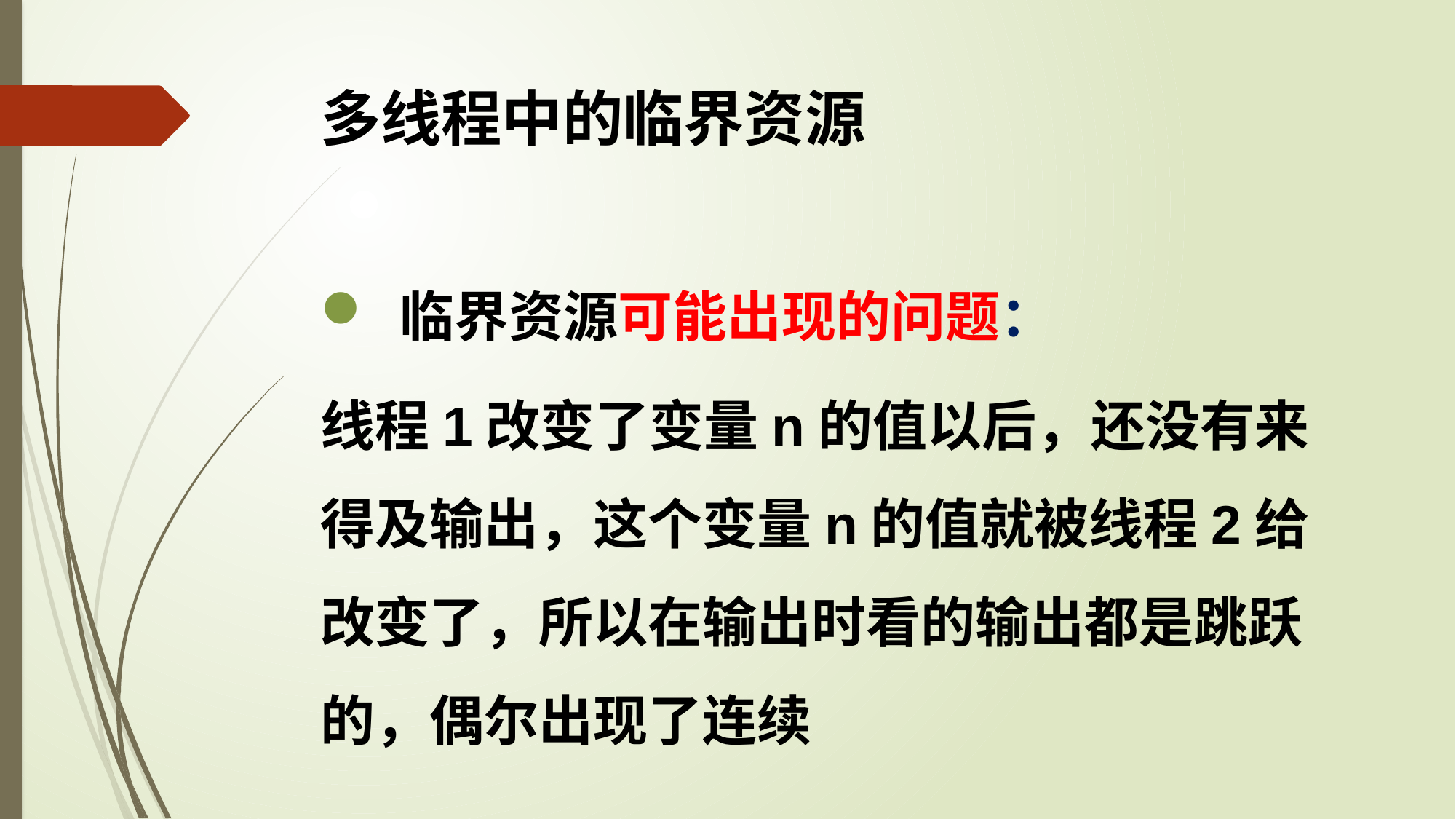

# 多线程中的临界资源
 临界资源可能出现的问题：
线程1改变了变量n的值以后，还没有来得及输出，这个变量n的值就被线程2给改变了，所以在输出时看的输出都是跳跃的，偶尔出现了连续